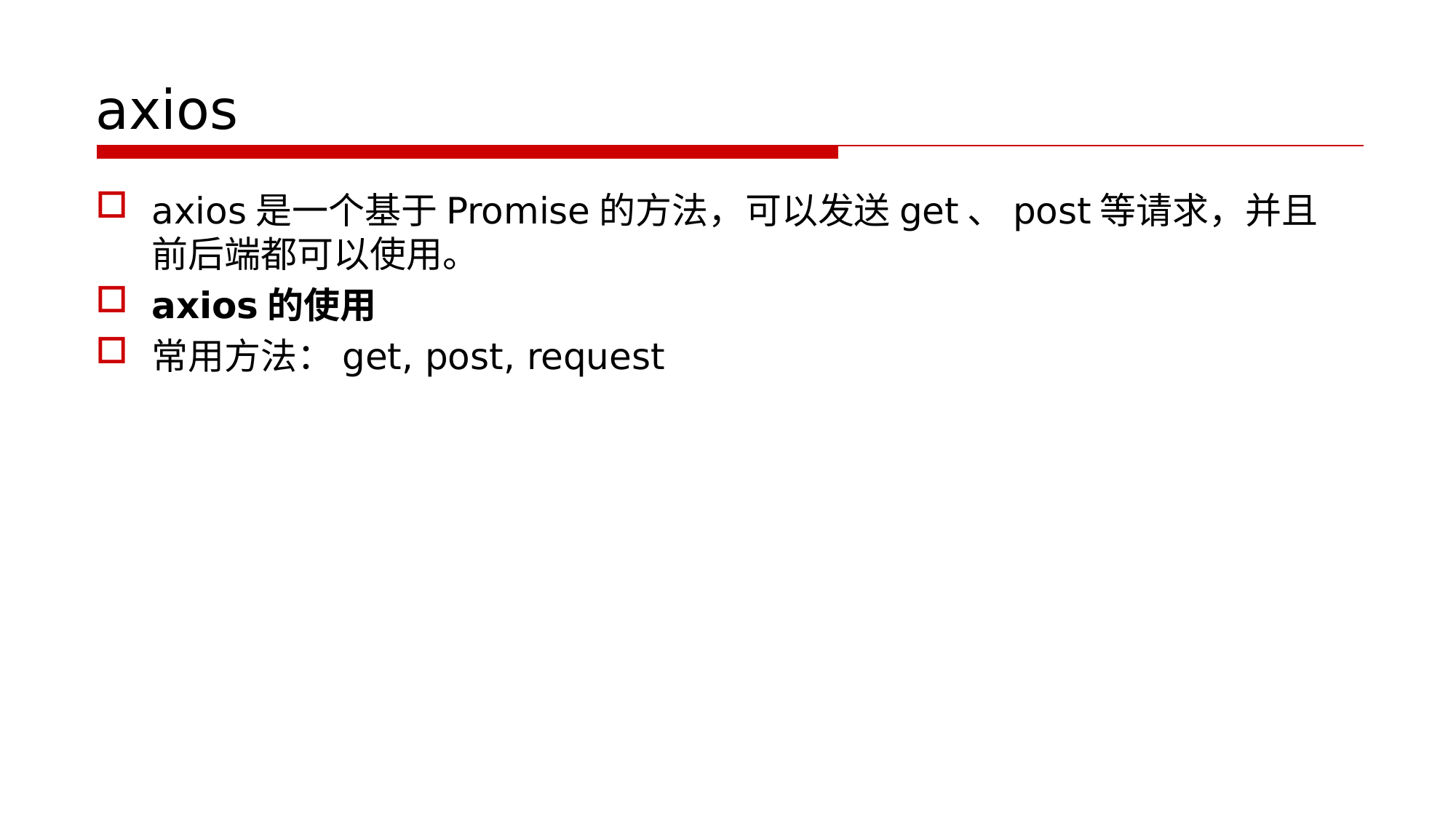

# axios
axios是一个基于Promise的方法，可以发送get、post等请求，并且前后端都可以使用。
axios的使用
常用方法：get, post, request